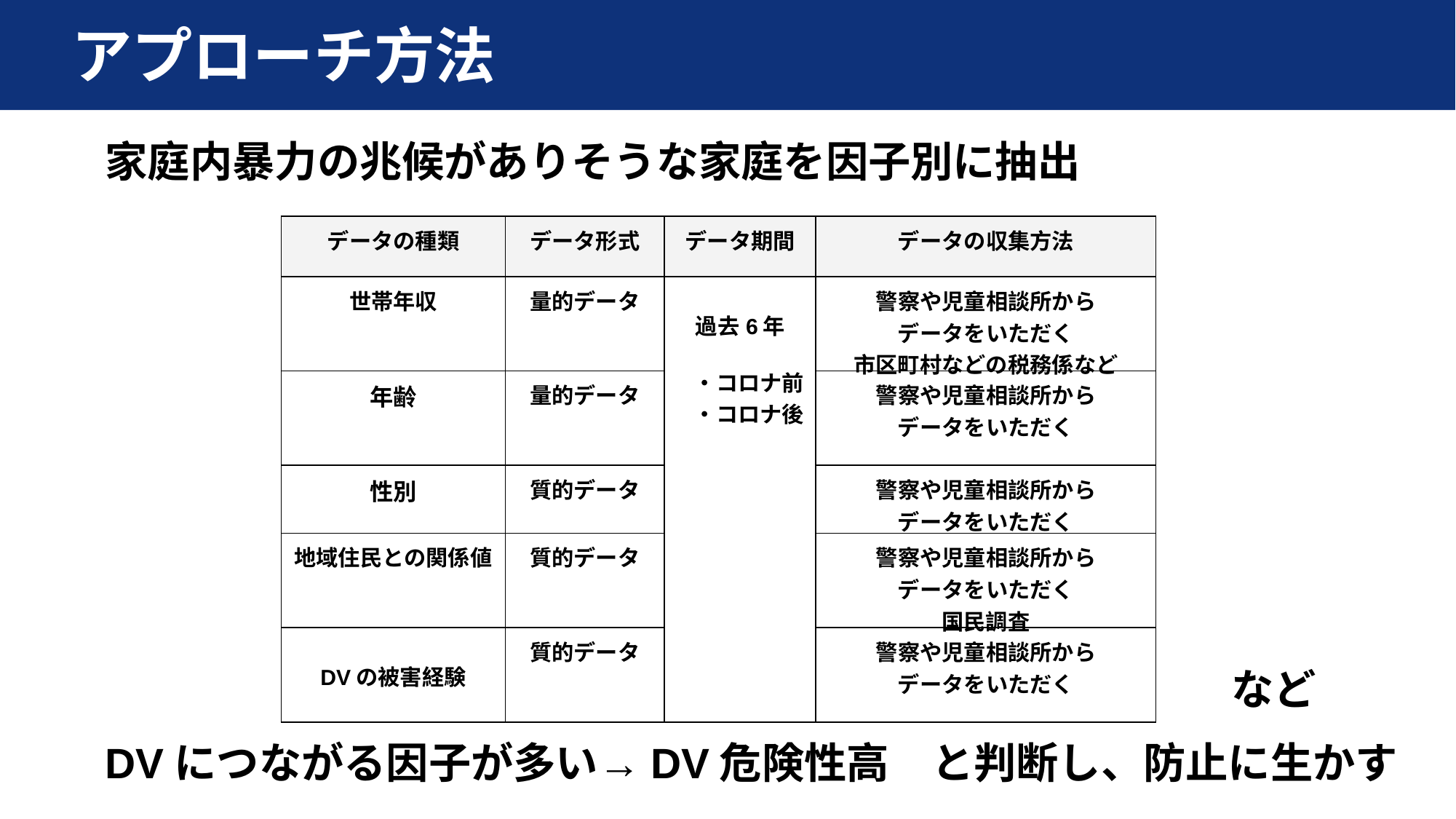

アプローチ方法
家庭内暴力の兆候がありそうな家庭を因子別に抽出

| データの種類 | データ形式 | データ期間 | データの収集方法 |
| --- | --- | --- | --- |
| 世帯年収 | 量的データ | 過去6年 　・コロナ前 　・コロナ後 | 警察や児童相談所から データをいただく 市区町村などの税務係など |
| 年齢 | 量的データ |  | 警察や児童相談所から データをいただく |
| 性別 | 質的データ |  | 警察や児童相談所から データをいただく |
| 地域住民との関係値 | 質的データ |  | 警察や児童相談所から データをいただく 国民調査 |
| DVの被害経験 | 質的データ |  | 警察や児童相談所から データをいただく |
など
DVにつながる因子が多い→DV危険性高　と判断し、防止に生かす